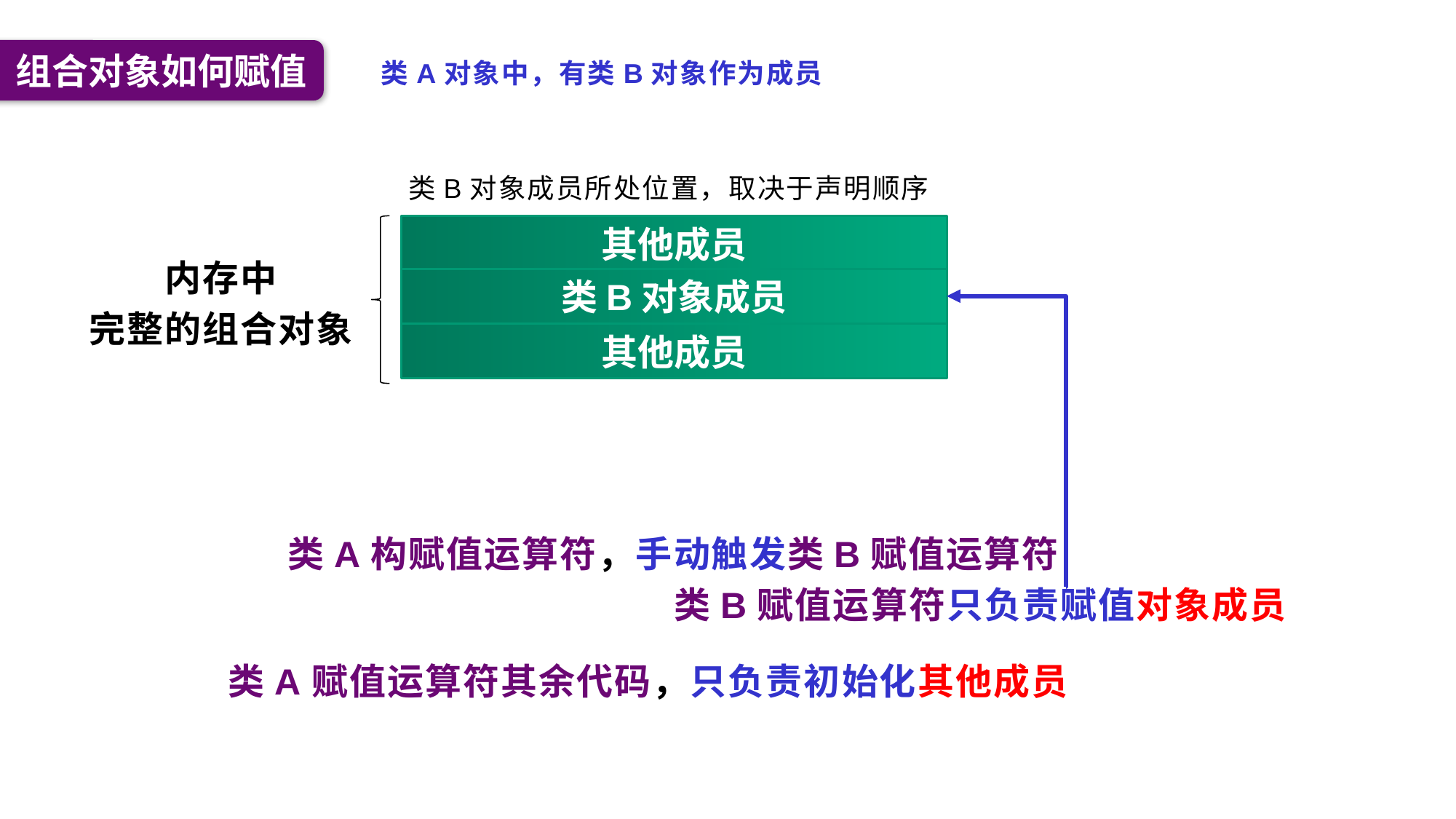

组合对象如何赋值
类A对象中，有类B对象作为成员
类B对象成员所处位置，取决于声明顺序

其他成员
内存中
完整的组合对象
类B对象成员
其他成员
类A构赋值运算符，手动触发类B赋值运算符
                                       类B赋值运算符只负责赋值对象成员
类A赋值运算符其余代码，只负责初始化其他成员
29